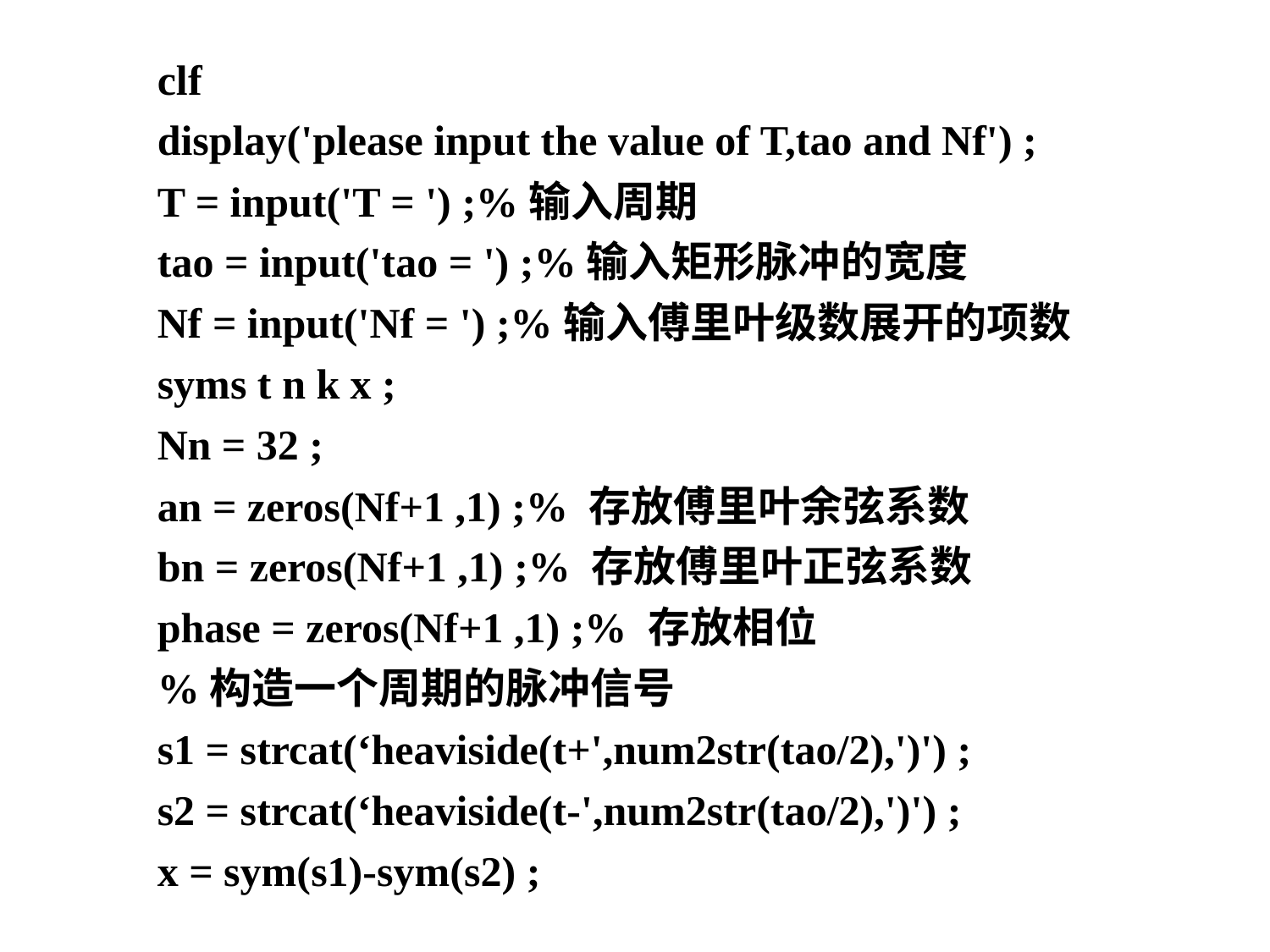

clf
display('please input the value of T,tao and Nf') ;
T = input('T = ') ;%输入周期
tao = input('tao = ') ;%输入矩形脉冲的宽度
Nf = input('Nf = ') ;%输入傅里叶级数展开的项数
syms t n k x ;
Nn = 32 ;
an = zeros(Nf+1 ,1) ;% 存放傅里叶余弦系数
bn = zeros(Nf+1 ,1) ;% 存放傅里叶正弦系数
phase = zeros(Nf+1 ,1) ;% 存放相位
%构造一个周期的脉冲信号
s1 = strcat(‘heaviside(t+',num2str(tao/2),')') ;
s2 = strcat(‘heaviside(t-',num2str(tao/2),')') ;
x = sym(s1)-sym(s2) ;